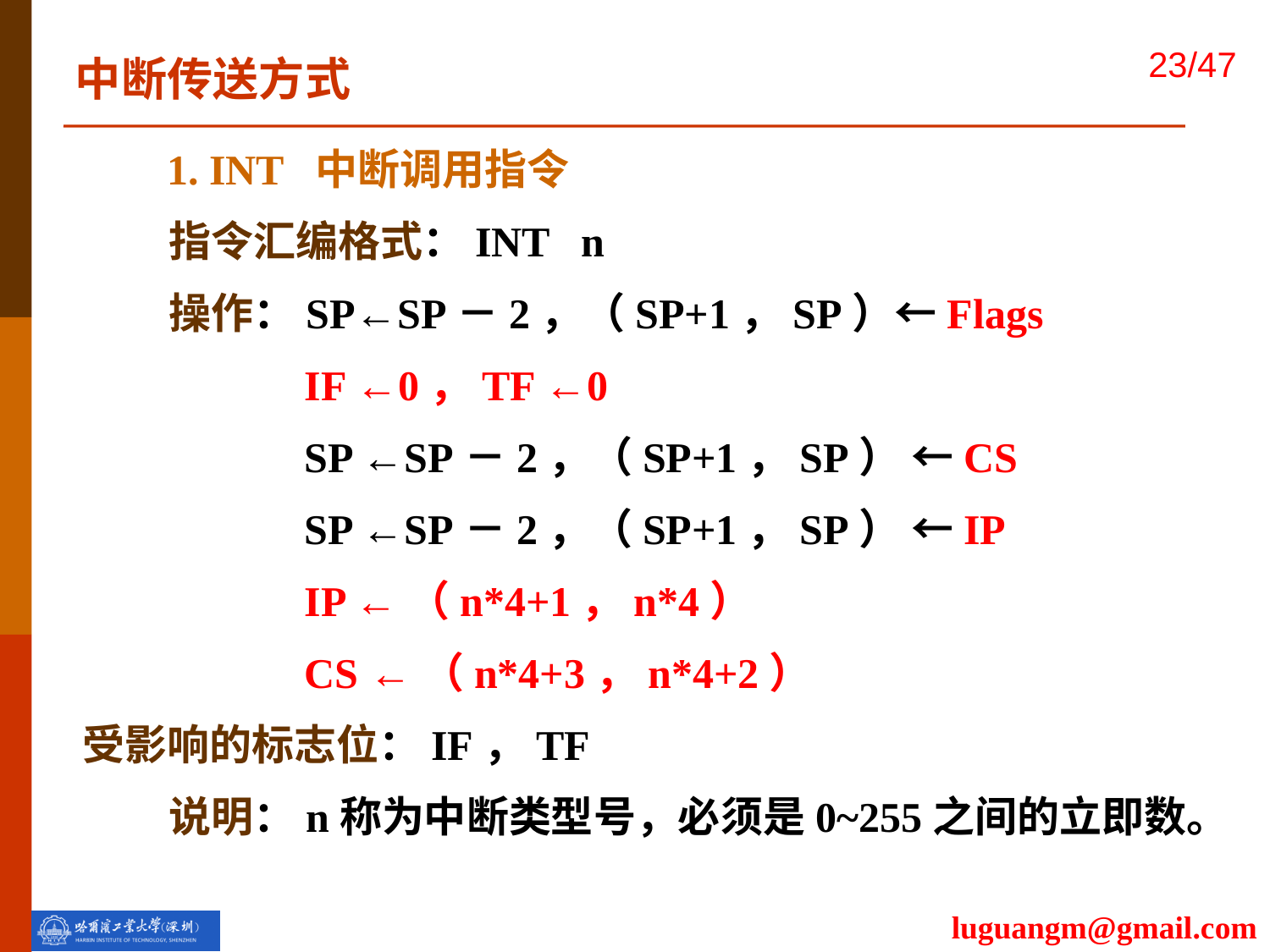

中断传送方式
        1. INT  中断调用指令
        指令汇编格式：INT   n
        操作：SP←SP－2，（SP+1，SP）←Flags
	         IF ←0，TF ←0
	         SP ←SP－2，（SP+1，SP） ←CS
       	         SP ←SP－2，（SP+1，SP） ←IP
	         IP ←（n*4+1，n*4）
	         CS ←（n*4+3，n*4+2）
受影响的标志位：IF，TF
        说明：n称为中断类型号，必须是0~255之间的立即数。